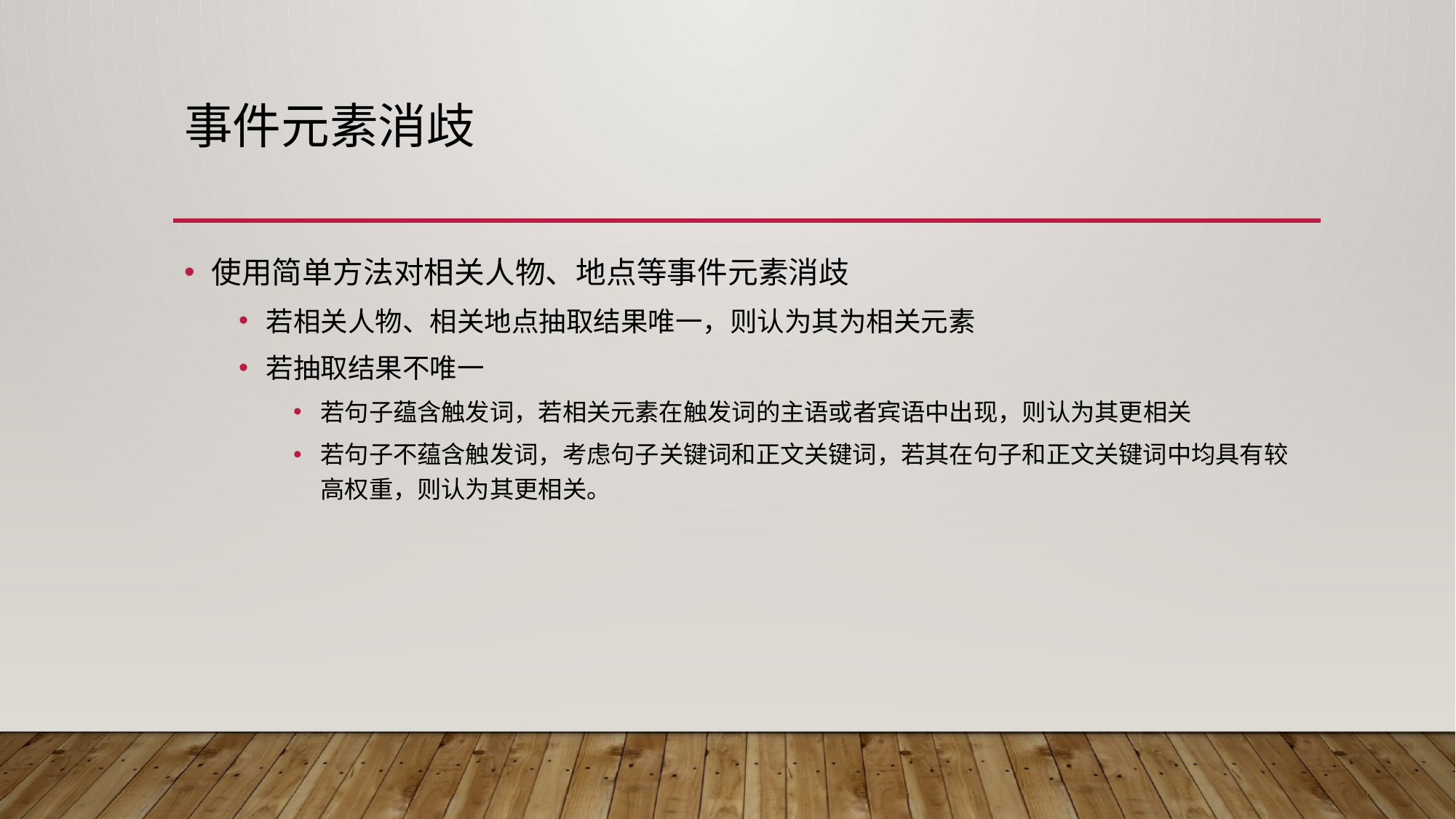

# 事件元素消歧
使用简单方法对相关人物、地点等事件元素消歧
若相关人物、相关地点抽取结果唯一，则认为其为相关元素
若抽取结果不唯一
若句子蕴含触发词，若相关元素在触发词的主语或者宾语中出现，则认为其更相关
若句子不蕴含触发词，考虑句子关键词和正文关键词，若其在句子和正文关键词中均具有较高权重，则认为其更相关。